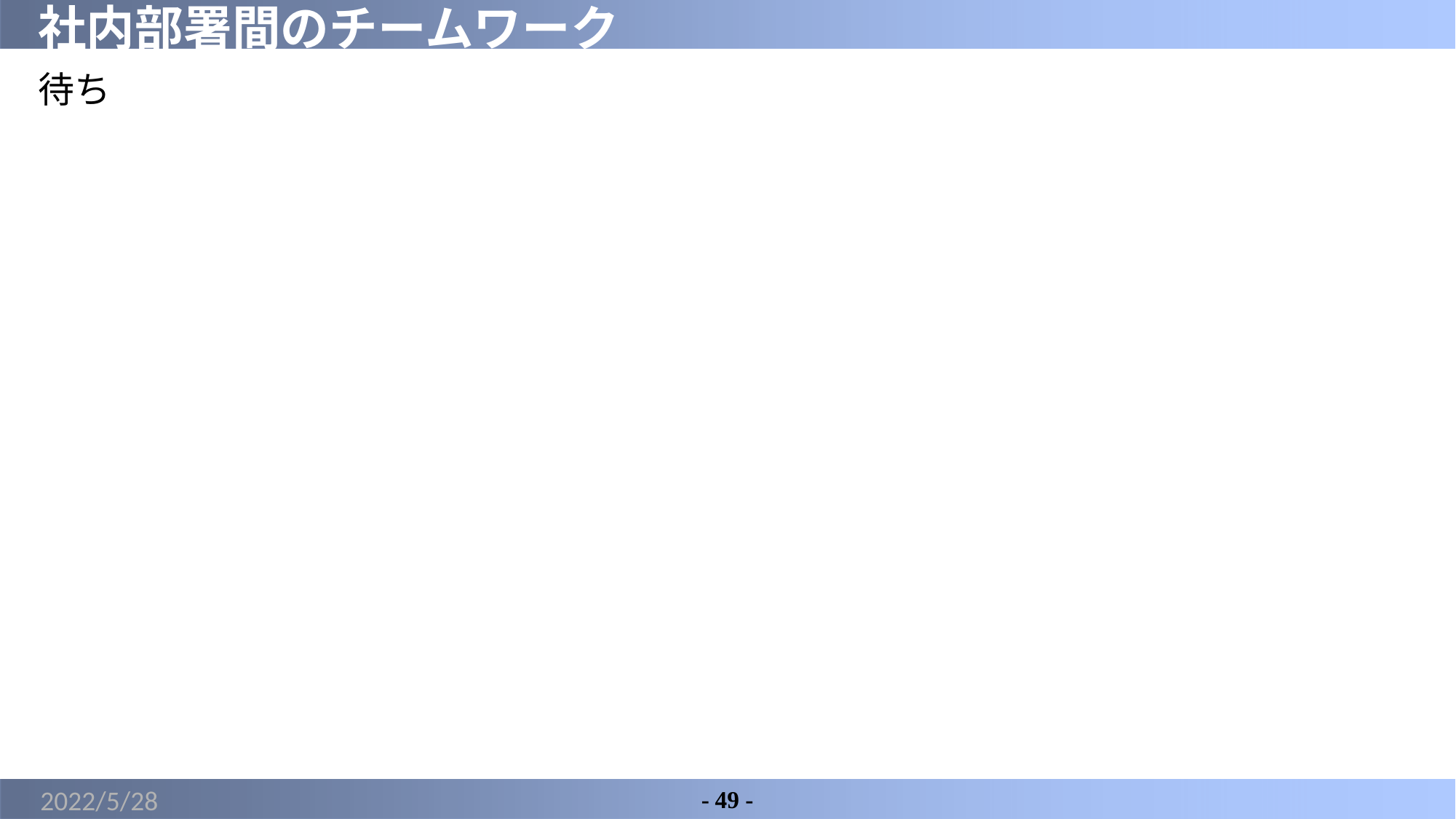

# 社内部署間のチームワーク
待ち
2022/5/28
- 49 -